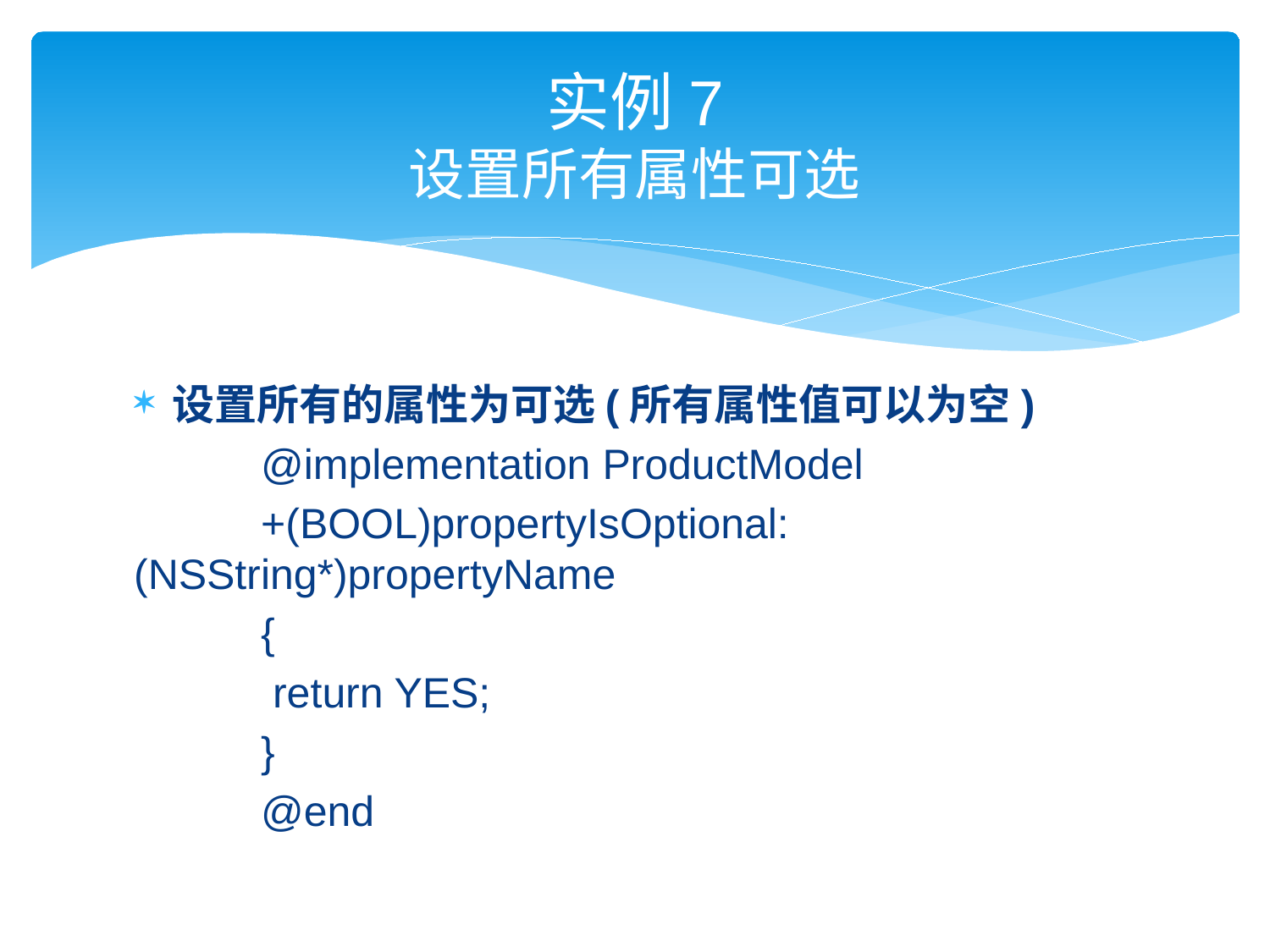

# 实例7 设置所有属性可选
设置所有的属性为可选(所有属性值可以为空)
	@implementation ProductModel
	+(BOOL)propertyIsOptional:(NSString*)propertyName
	{
	 return YES;
	}
	@end